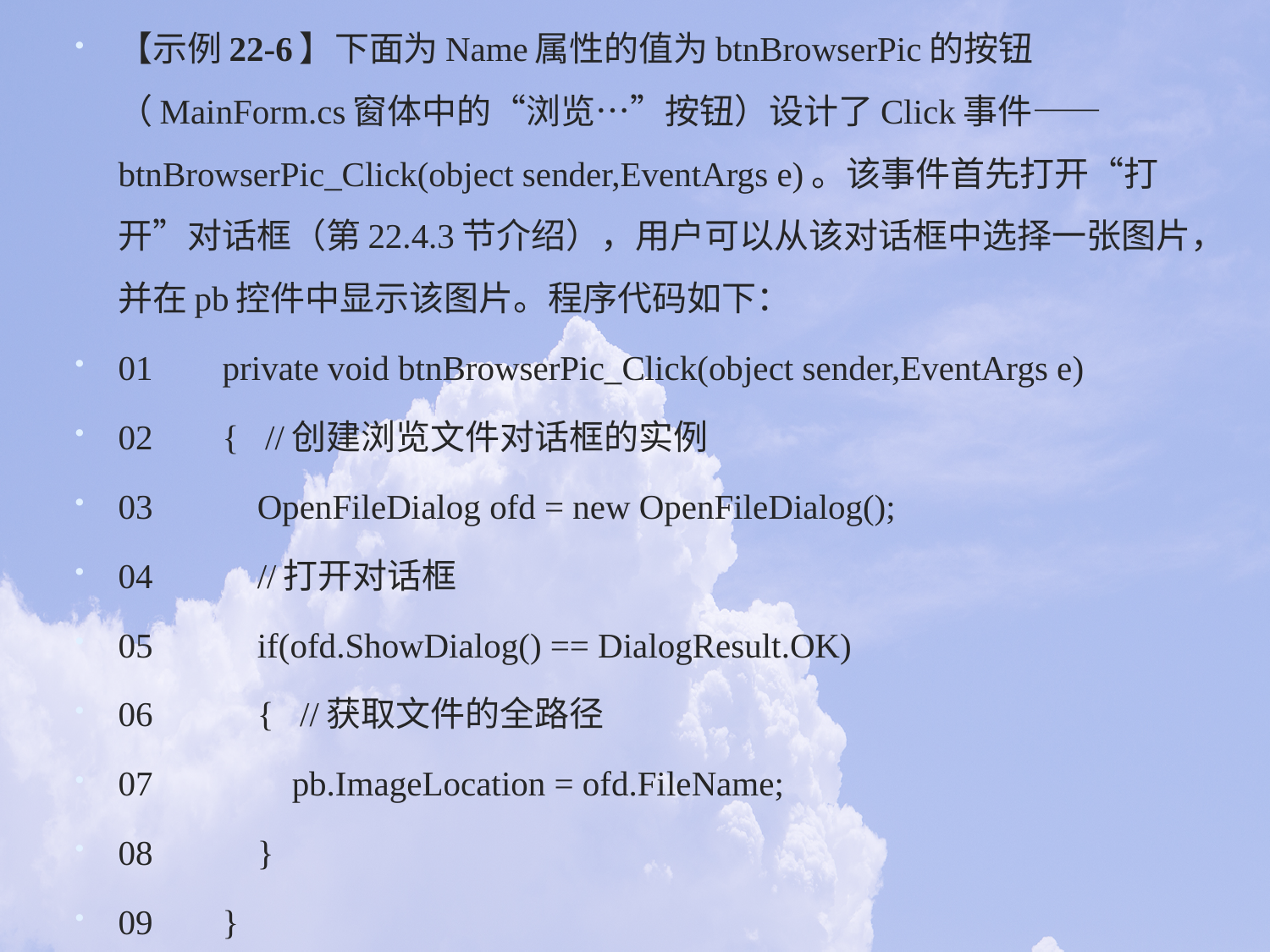

【示例22-6】下面为Name属性的值为btnBrowserPic的按钮（MainForm.cs窗体中的“浏览…”按钮）设计了Click事件——btnBrowserPic_Click(object sender,EventArgs e)。该事件首先打开“打开”对话框（第22.4.3节介绍），用户可以从该对话框中选择一张图片，并在pb控件中显示该图片。程序代码如下：
01	private void btnBrowserPic_Click(object sender,EventArgs e)
02	{   //创建浏览文件对话框的实例
03	    OpenFileDialog ofd = new OpenFileDialog();
04	    //打开对话框
05	    if(ofd.ShowDialog() == DialogResult.OK)
06	    {   //获取文件的全路径
07	        pb.ImageLocation = ofd.FileName;
08	    }
09	}